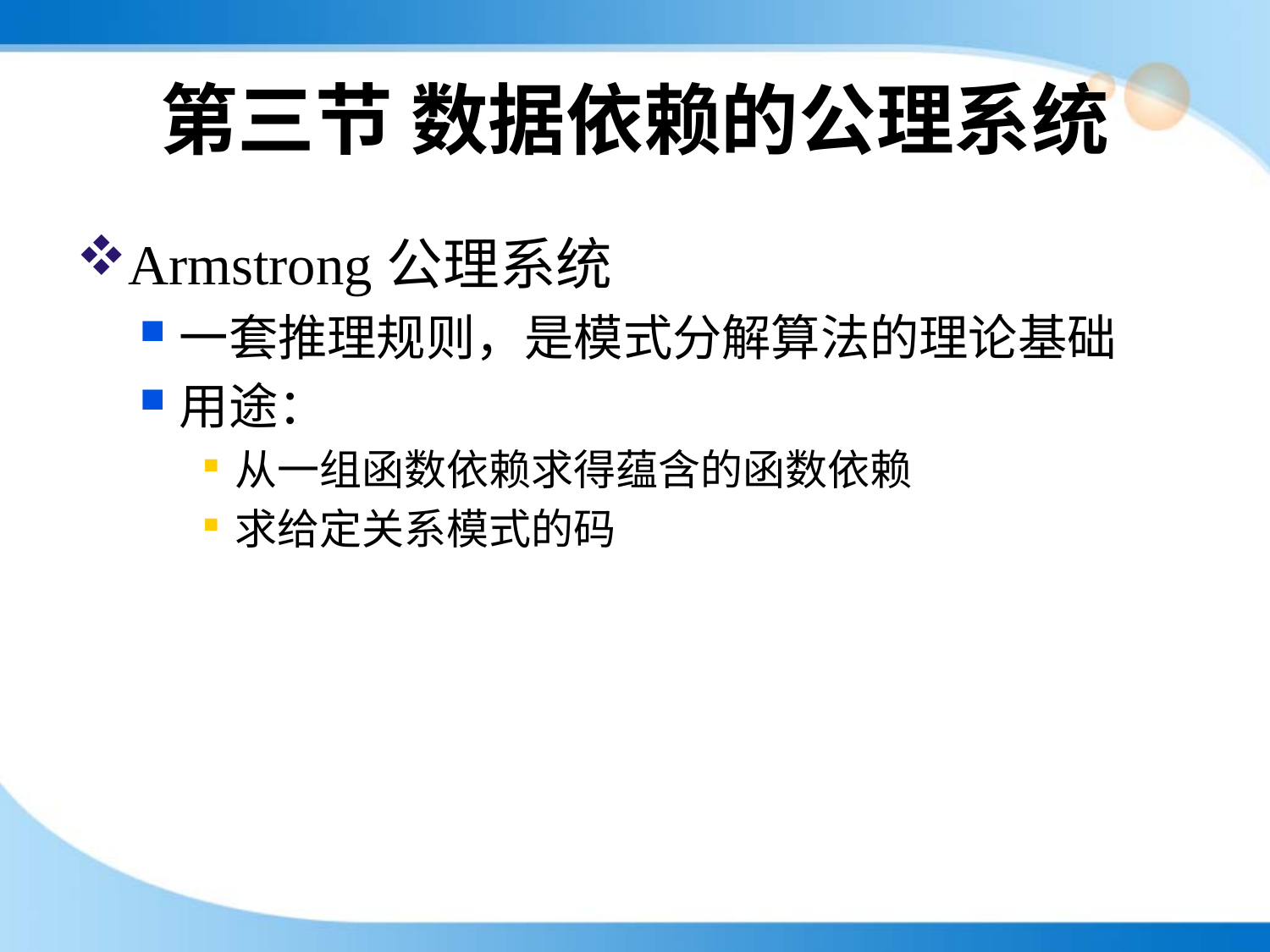

# 第三节 数据依赖的公理系统
Armstrong公理系统
一套推理规则，是模式分解算法的理论基础
用途：
从一组函数依赖求得蕴含的函数依赖
求给定关系模式的码